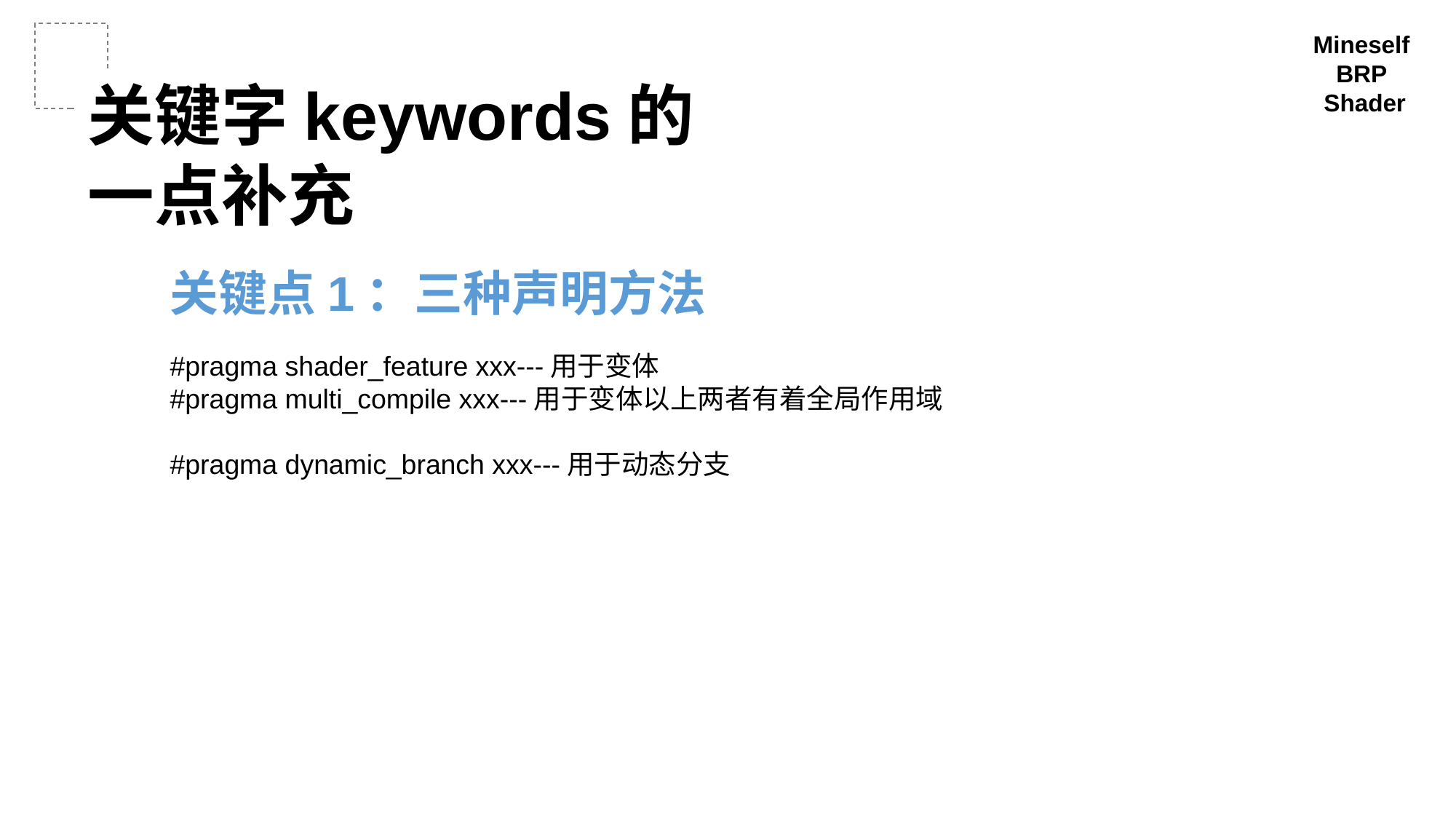

Mineself
BRP
Shader

关键字keywords的一点补充
关键点1：三种声明方法
#pragma shader_feature xxx---用于变体
#pragma multi_compile xxx---用于变体以上两者有着全局作用域

#pragma dynamic_branch xxx---用于动态分支